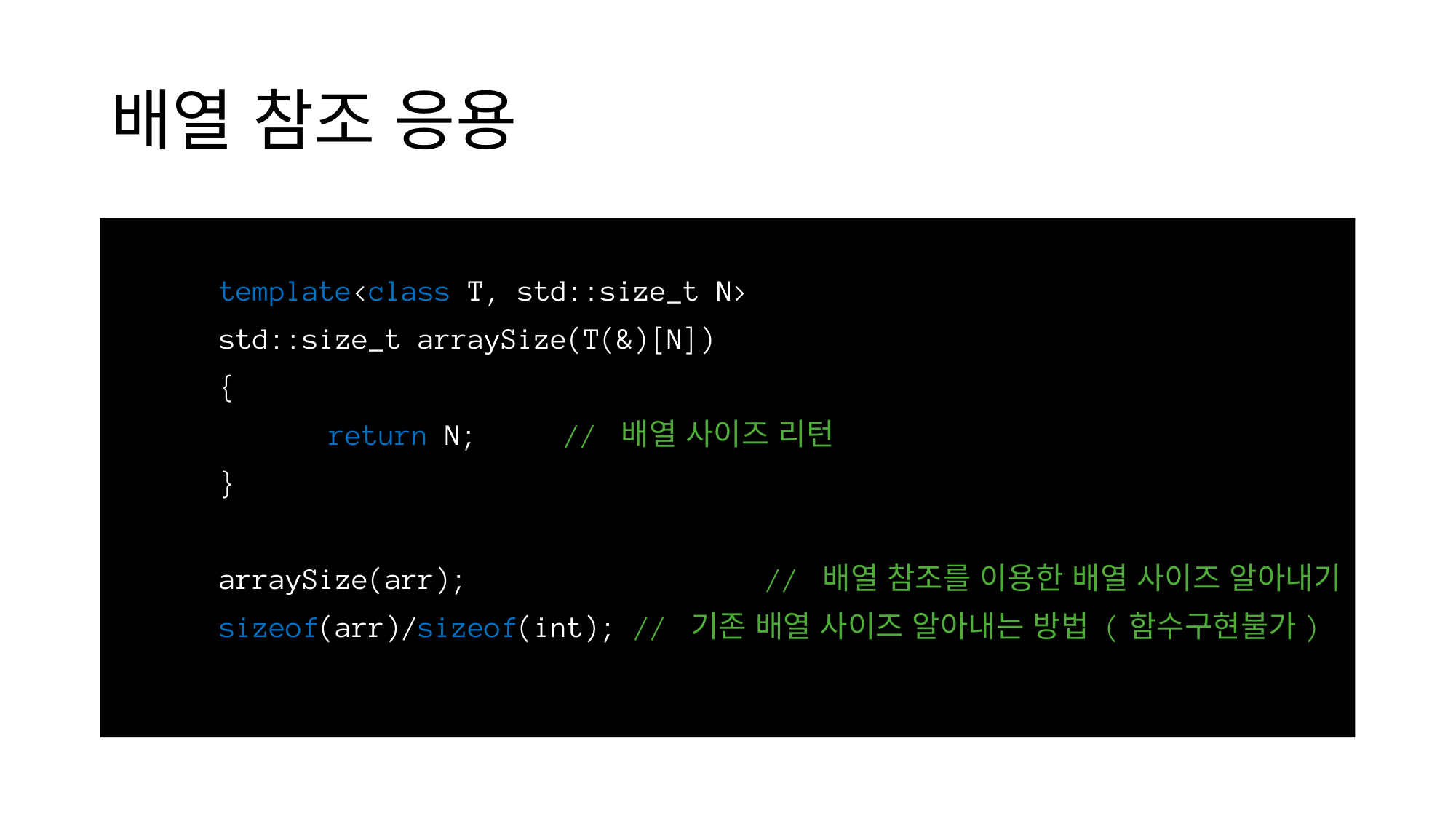

# 배열 참조 응용

	template<class T, std::size_t N>
	std::size_t arraySize(T(&)[N])
	{
		return N;	 // 배열 사이즈 리턴
	}

	arraySize(arr);			// 배열 참조를 이용한 배열 사이즈 알아내기
	sizeof(arr)/sizeof(int); // 기존 배열 사이즈 알아내는 방법 (함수구현불가)